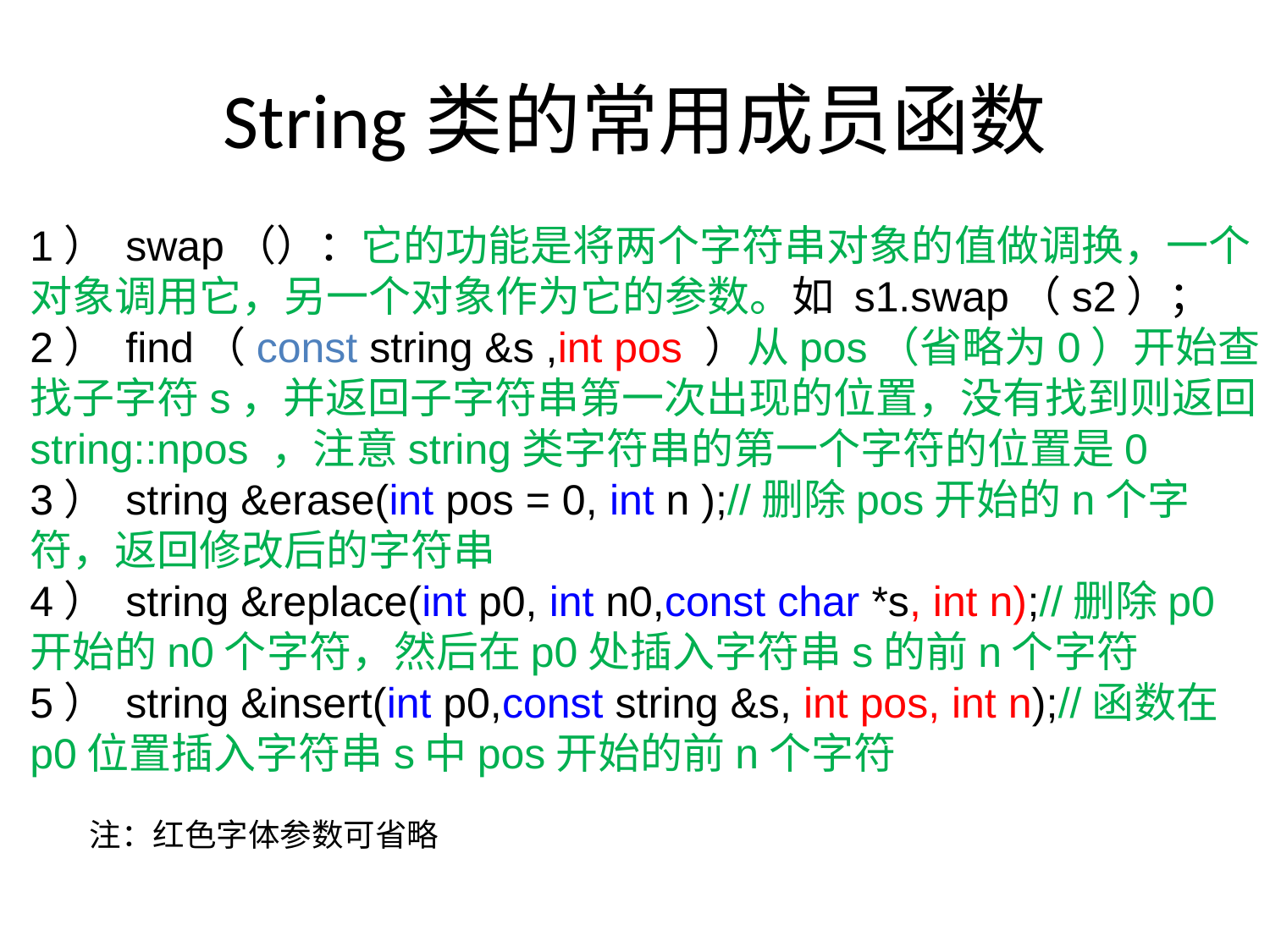

# String类的常用成员函数
1） swap（）：它的功能是将两个字符串对象的值做调换，一个对象调用它，另一个对象作为它的参数。如 s1.swap（s2）；
2） find（const string &s ,int pos ）从pos（省略为0）开始查找子字符s，并返回子字符串第一次出现的位置，没有找到则返回string::npos ，注意string类字符串的第一个字符的位置是0
3） string &erase(int pos = 0, int n );//删除pos开始的n个字符，返回修改后的字符串
4） string &replace(int p0, int n0,const char *s, int n);//删除p0开始的n0个字符，然后在p0处插入字符串s的前n个字符
5） string &insert(int p0,const string &s, int pos, int n);//函数在p0位置插入字符串s中pos开始的前n个字符

注：红色字体参数可省略